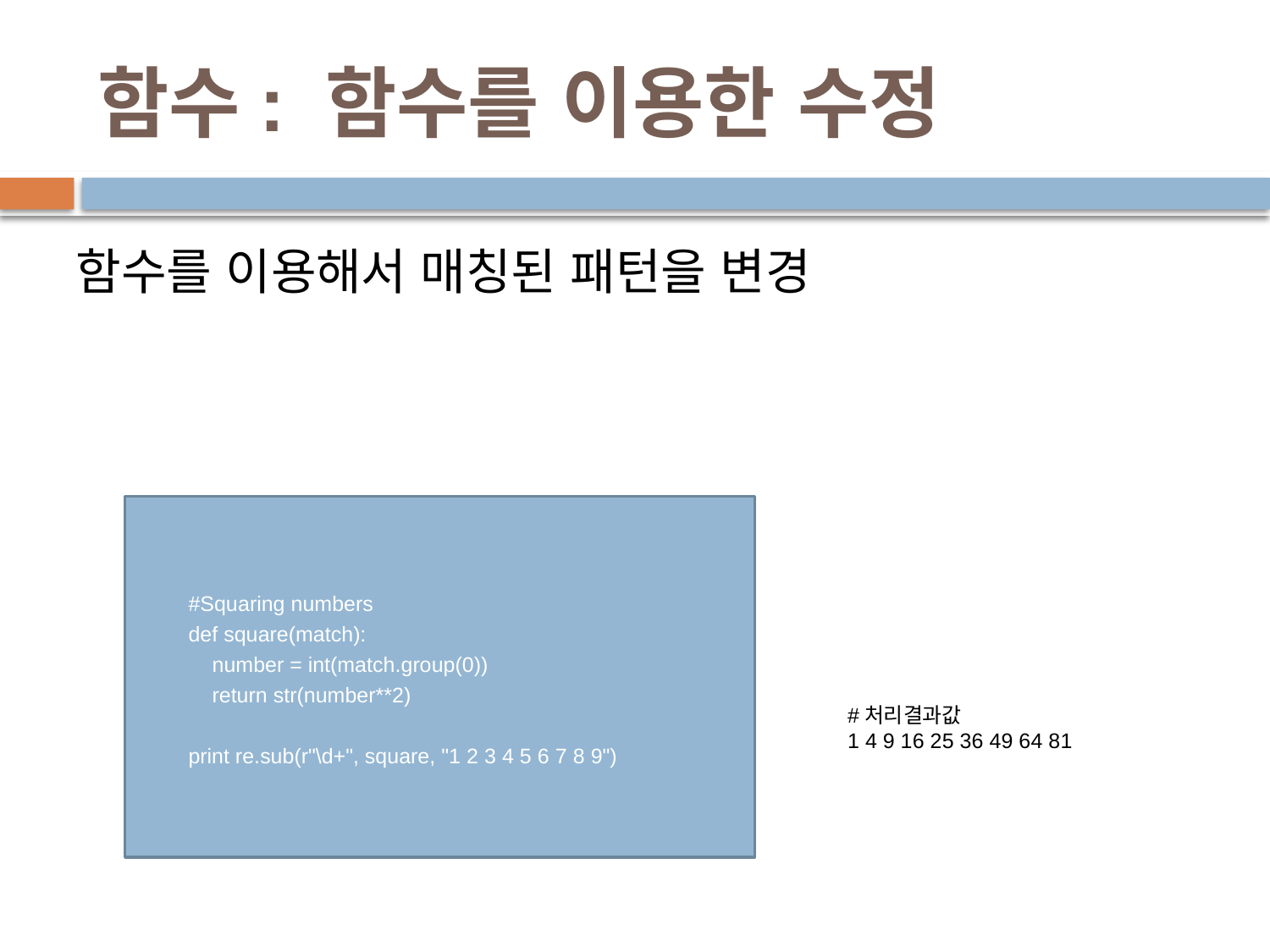

# 함수: 함수를 이용한 수정
함수를 이용해서 매칭된 패턴을 변경
#Squaring numbers
def square(match):
    number = int(match.group(0))
    return str(number**2)

print re.sub(r"\d+", square, "1 2 3 4 5 6 7 8 9")
#처리결과값
1 4 9 16 25 36 49 64 81